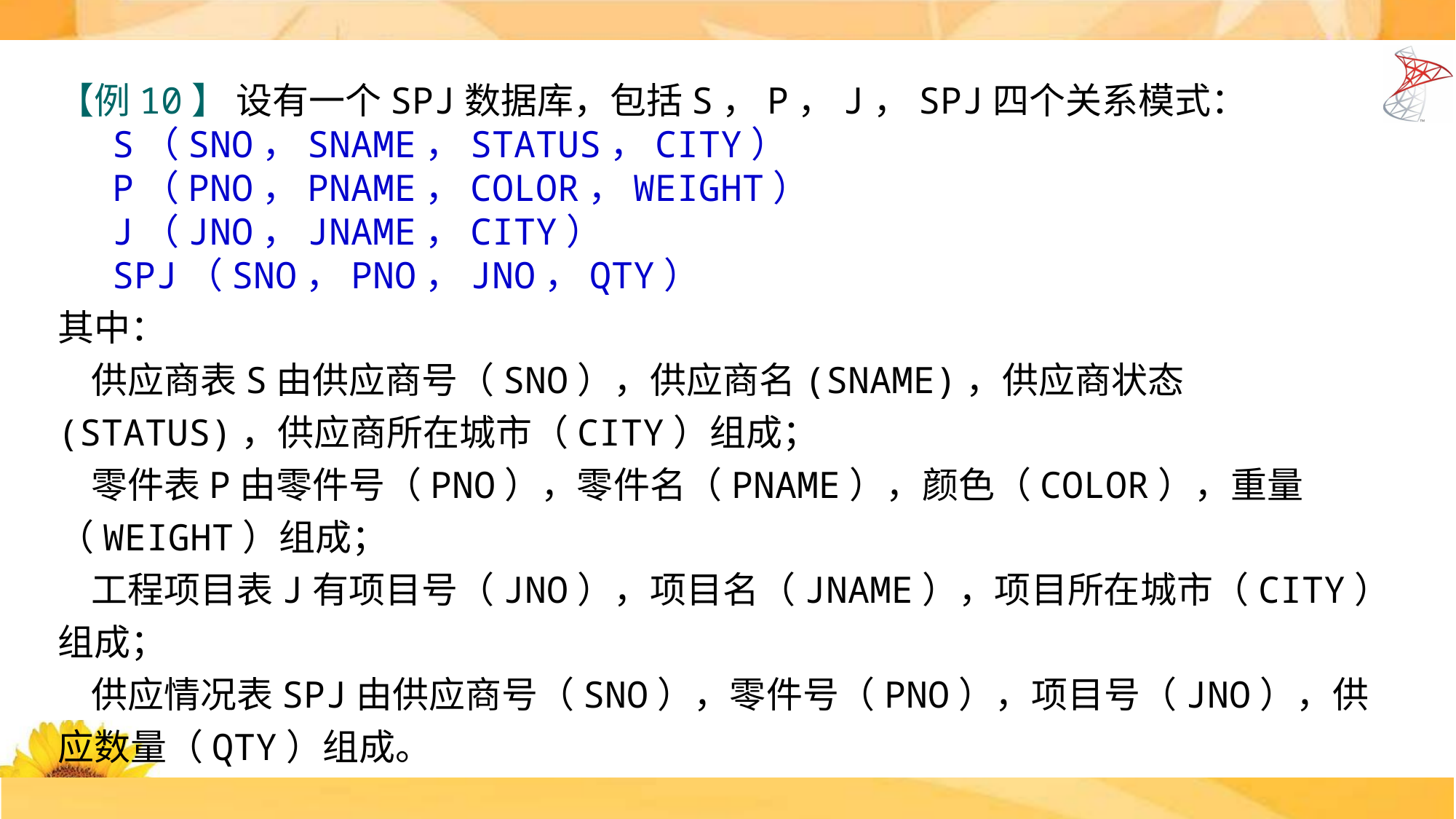

【例10】 设有一个SPJ数据库，包括S，P，J，SPJ四个关系模式：
S（SNO，SNAME，STATUS，CITY）
P（PNO，PNAME，COLOR，WEIGHT）
J（JNO，JNAME，CITY）
SPJ（SNO，PNO，JNO，QTY）
其中：
   供应商表S由供应商号（SNO），供应商名(SNAME)，供应商状态(STATUS)，供应商所在城市（CITY）组成；
   零件表P由零件号（PNO），零件名（PNAME），颜色（COLOR），重量（WEIGHT）组成；
   工程项目表J有项目号（JNO），项目名（JNAME），项目所在城市（CITY）组成；
   供应情况表SPJ由供应商号（SNO），零件号（PNO），项目号（JNO），供应数量（QTY）组成。